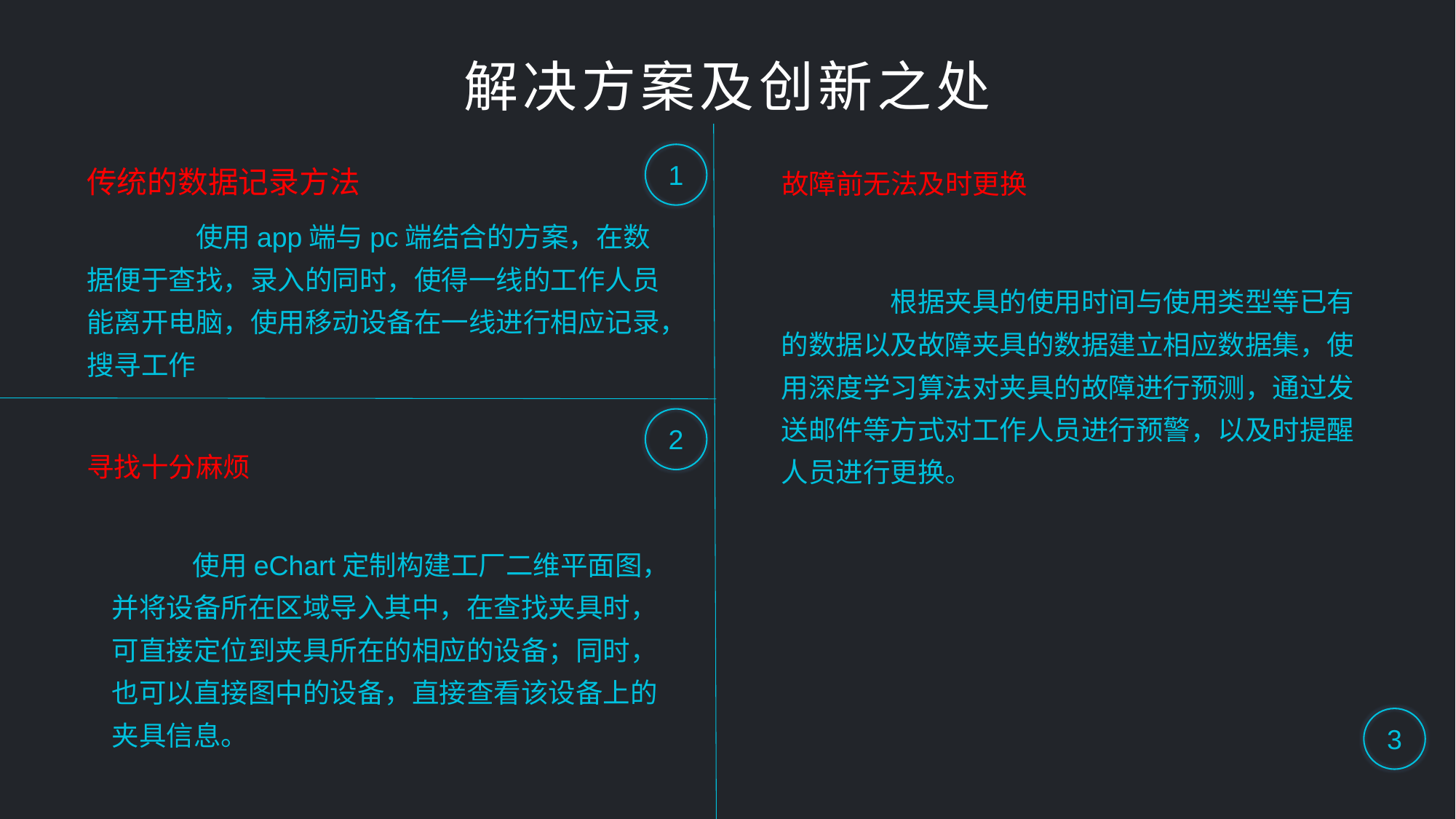

解决方案及创新之处

1
传统的数据记录方法
故障前无法及时更换
	使用app端与pc端结合的方案，在数据便于查找，录入的同时，使得一线的工作人员能离开电脑，使用移动设备在一线进行相应记录，搜寻工作
	根据夹具的使用时间与使用类型等已有的数据以及故障夹具的数据建立相应数据集，使用深度学习算法对夹具的故障进行预测，通过发送邮件等方式对工作人员进行预警，以及时提醒人员进行更换。

2
寻找十分麻烦
            使用eChart定制构建工厂二维平面图，并将设备所在区域导入其中，在查找夹具时，可直接定位到夹具所在的相应的设备；同时，也可以直接图中的设备，直接查看该设备上的夹具信息。

3